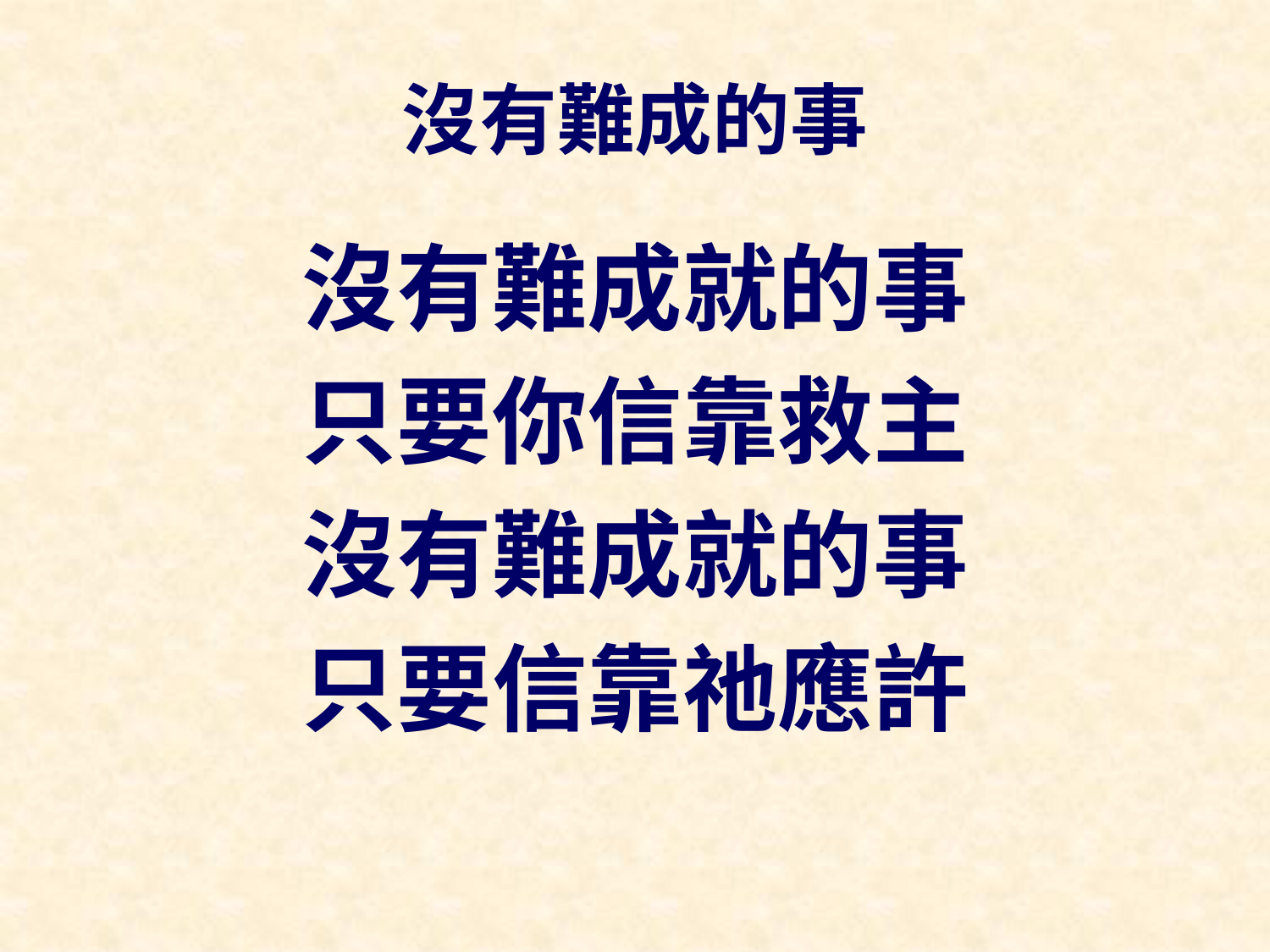

# 沒有難成的事
沒有難成就的事
只要你信靠救主
沒有難成就的事
只要信靠祂應許